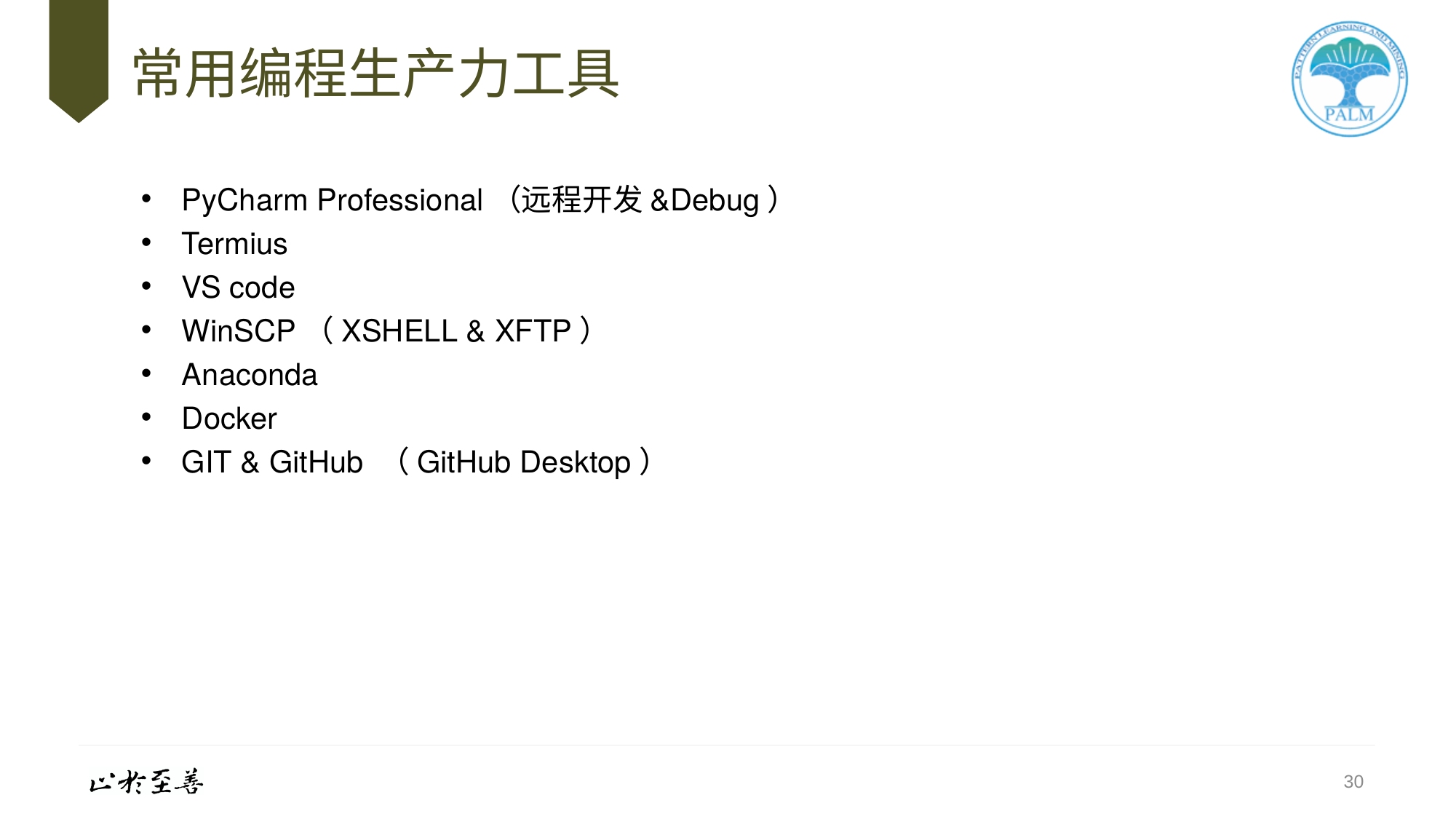

# 常用编程生产力工具
PyCharm Professional（远程开发&Debug）
Termius
VS code
WinSCP（XSHELL & XFTP）
Anaconda
Docker
GIT & GitHub （GitHub Desktop）

30